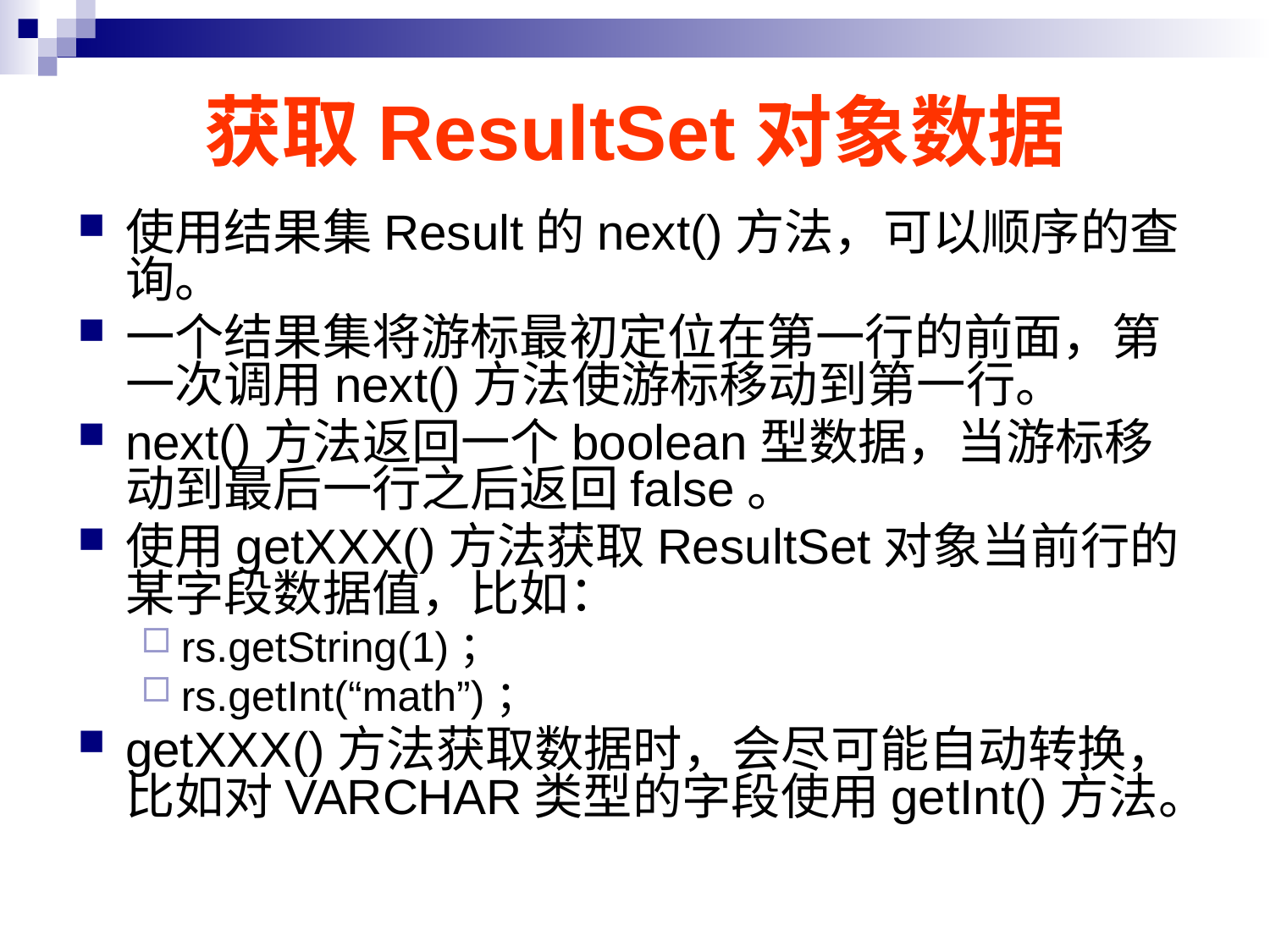

# 获取ResultSet对象数据
使用结果集Result的next()方法，可以顺序的查询。
一个结果集将游标最初定位在第一行的前面，第一次调用next()方法使游标移动到第一行。
next()方法返回一个boolean型数据，当游标移动到最后一行之后返回false。
使用getXXX()方法获取ResultSet对象当前行的某字段数据值，比如：
rs.getString(1)；
rs.getInt(“math”)；
getXXX()方法获取数据时，会尽可能自动转换，比如对VARCHAR类型的字段使用getInt()方法。
22